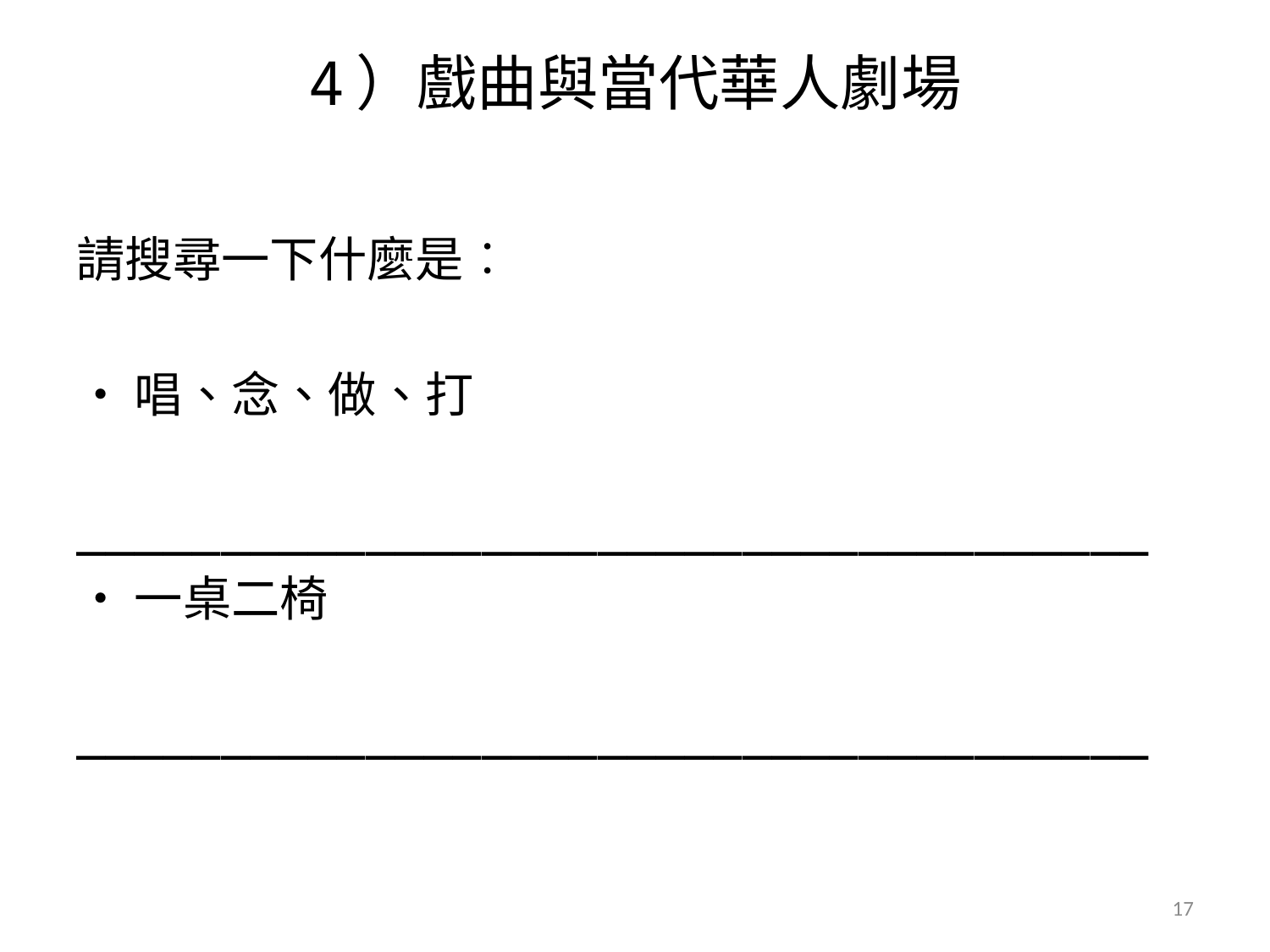

# 4）戲曲與當代華人劇場
請搜尋一下什麼是︰

•唱、念、做、打

_____________________________________
•一桌二椅

_____________________________________

17